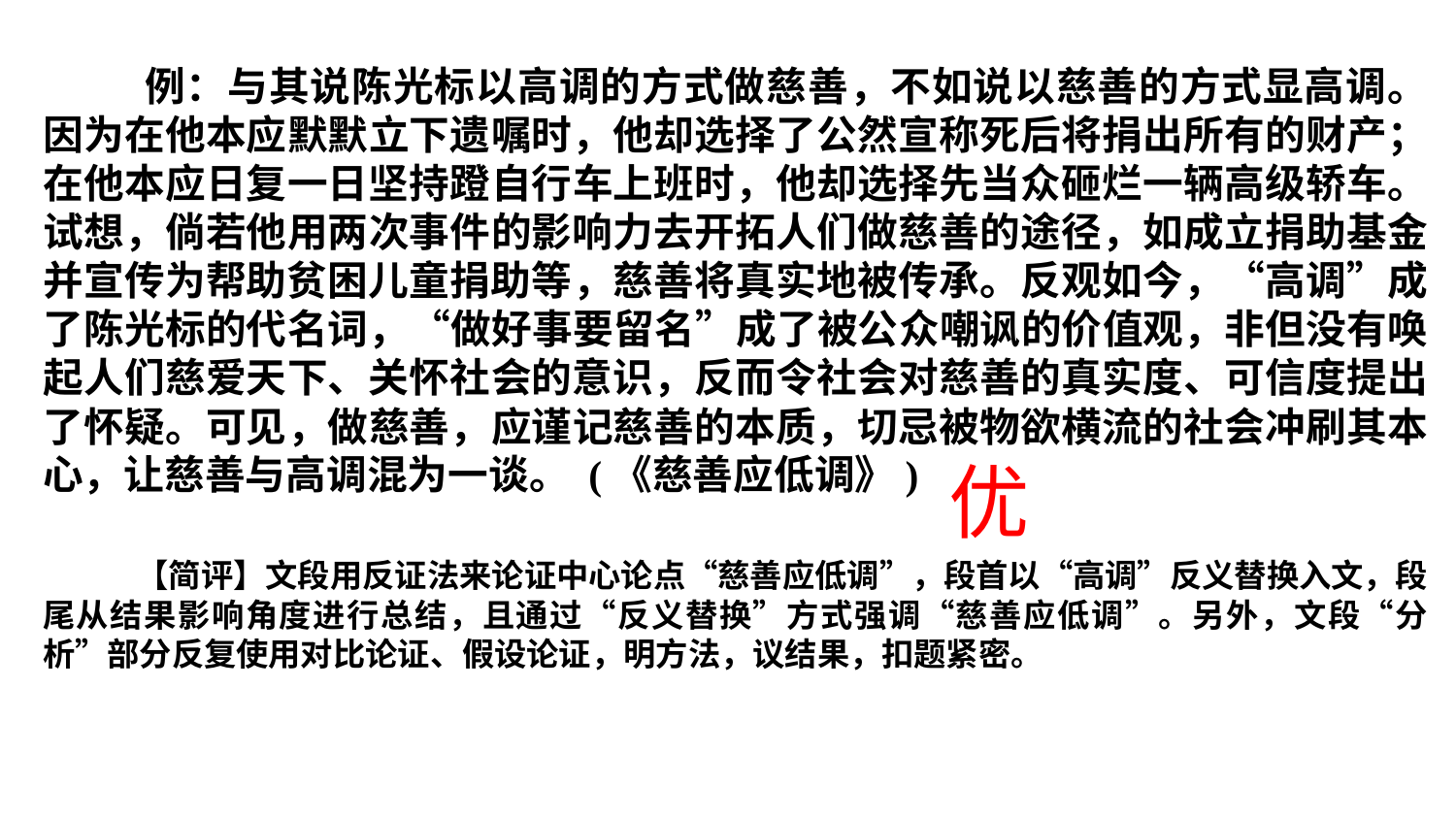

例：与其说陈光标以高调的方式做慈善，不如说以慈善的方式显高调。因为在他本应默默立下遗嘱时，他却选择了公然宣称死后将捐出所有的财产；在他本应日复一日坚持蹬自行车上班时，他却选择先当众砸烂一辆高级轿车。试想，倘若他用两次事件的影响力去开拓人们做慈善的途径，如成立捐助基金并宣传为帮助贫困儿童捐助等，慈善将真实地被传承。反观如今，“高调”成了陈光标的代名词，“做好事要留名”成了被公众嘲讽的价值观，非但没有唤起人们慈爱天下、关怀社会的意识，反而令社会对慈善的真实度、可信度提出了怀疑。可见，做慈善，应谨记慈善的本质，切忌被物欲横流的社会冲刷其本心，让慈善与高调混为一谈。 (《慈善应低调》)

         【简评】文段用反证法来论证中心论点“慈善应低调”，段首以“高调”反义替换入文，段尾从结果影响角度进行总结，且通过“反义替换”方式强调“慈善应低调”。另外，文段“分析”部分反复使用对比论证、假设论证，明方法，议结果，扣题紧密。
优